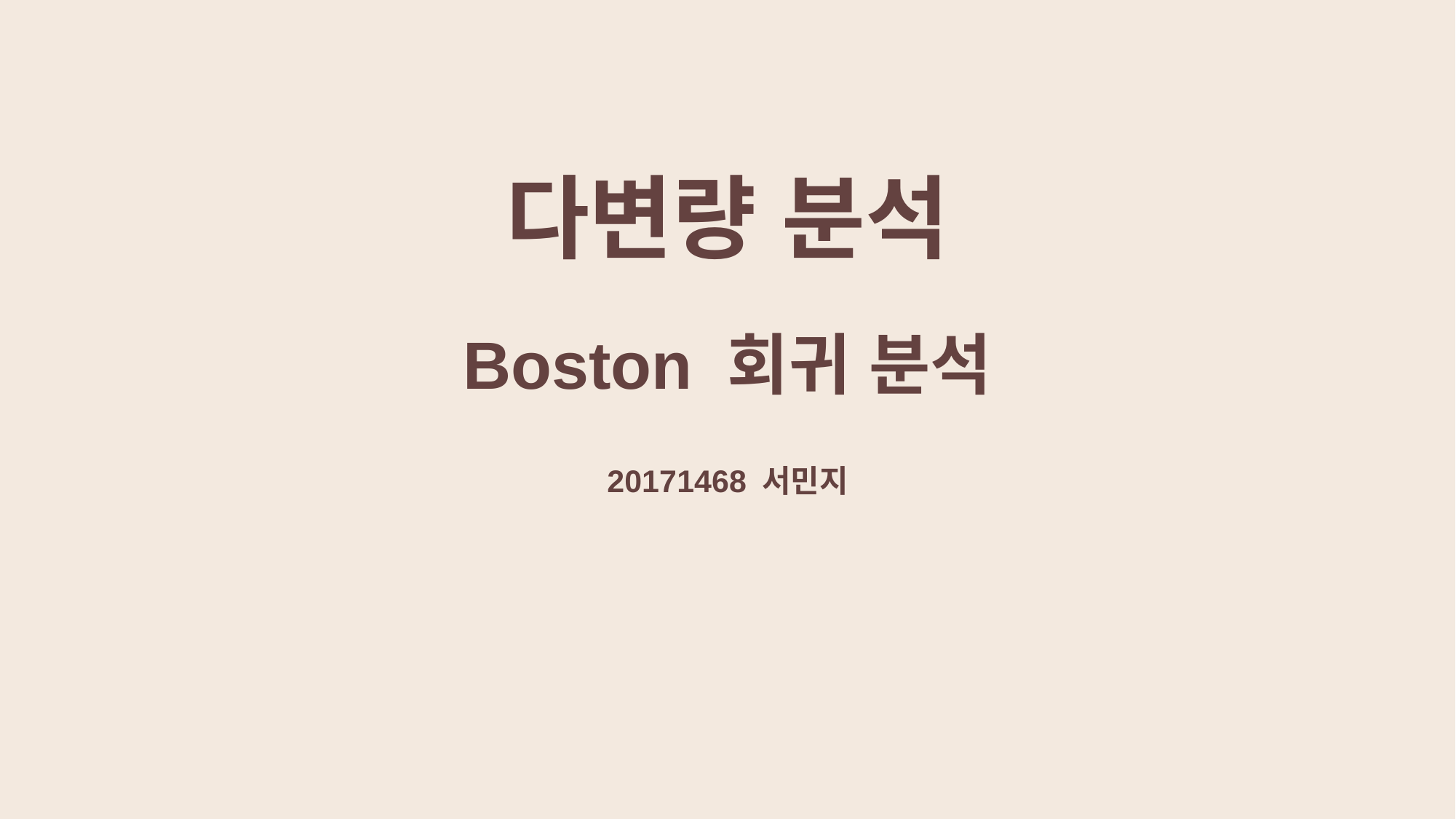

# 다변량 분석
Boston 회귀 분석
20171468 서민지